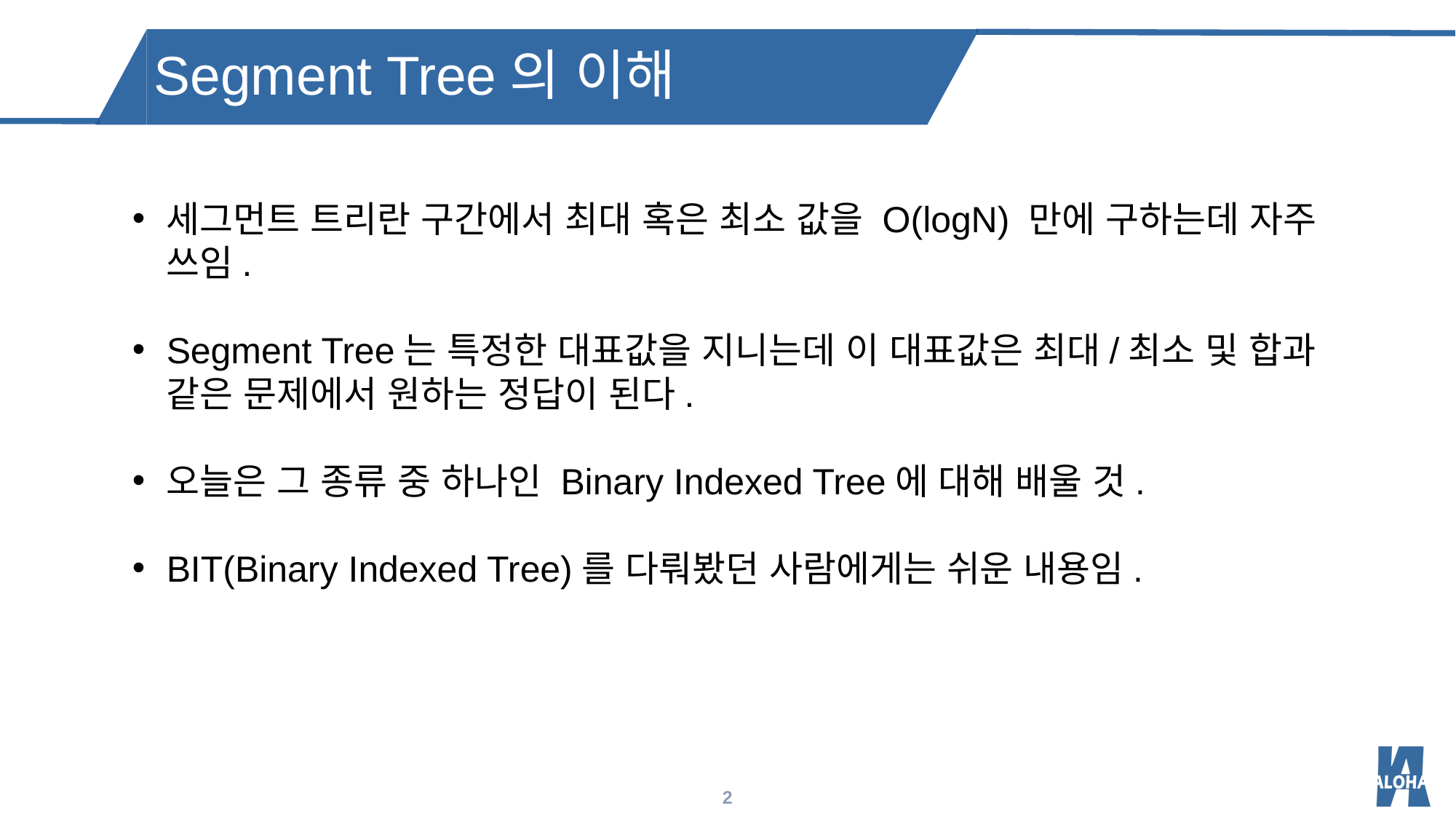

Segment Tree의 이해
세그먼트 트리란 구간에서 최대 혹은 최소 값을 O(logN) 만에 구하는데 자주 쓰임.

Segment Tree는 특정한 대표값을 지니는데 이 대표값은 최대/최소 및 합과 같은 문제에서 원하는 정답이 된다.
오늘은 그 종류 중 하나인 Binary Indexed Tree에 대해 배울 것.

BIT(Binary Indexed Tree)를 다뤄봤던 사람에게는 쉬운 내용임.
2